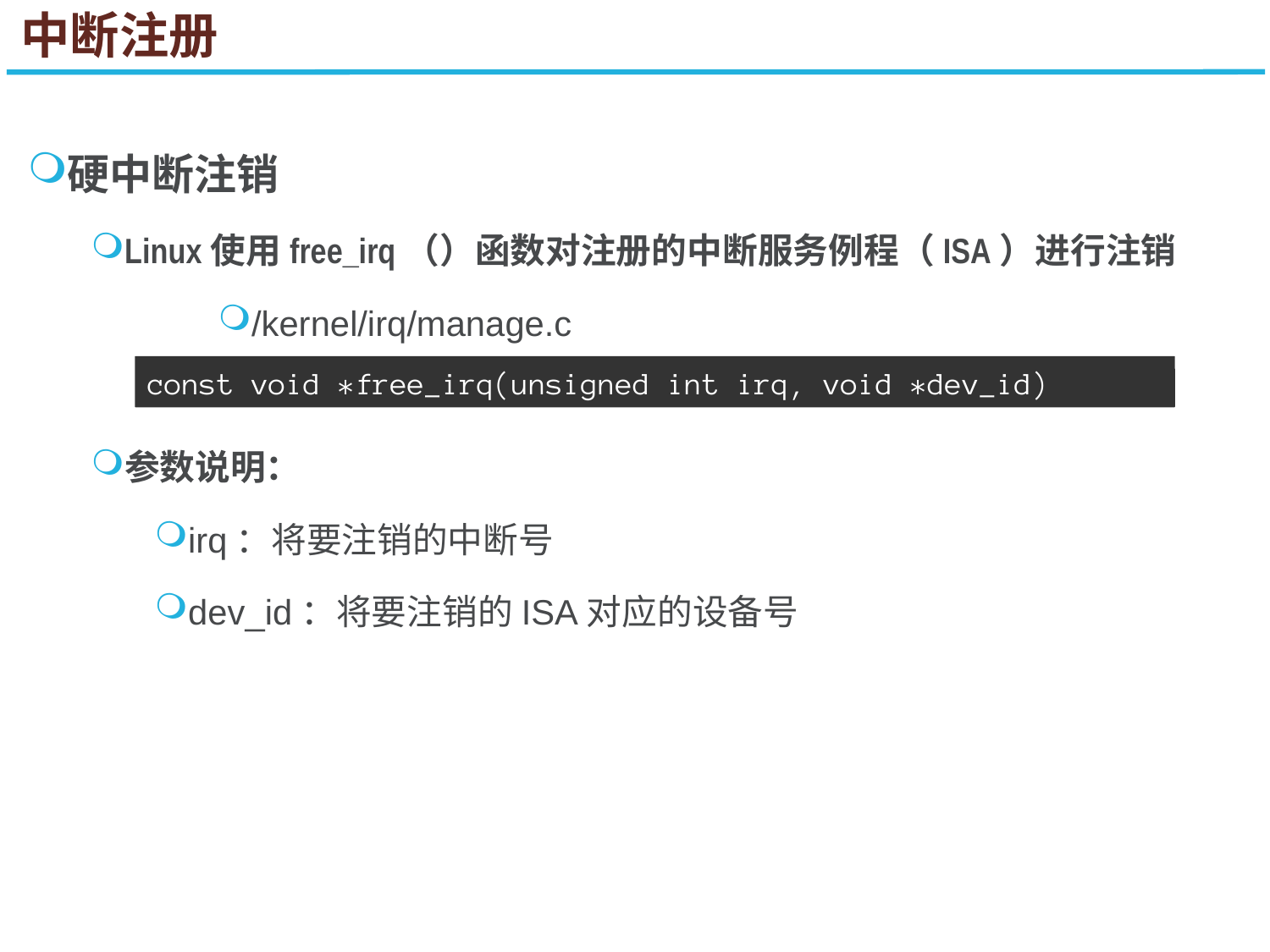

中断注册
硬中断注销
Linux使用free_irq（）函数对注册的中断服务例程（ISA）进行注销
/kernel/irq/manage.c

参数说明：
irq：将要注销的中断号
dev_id：将要注销的ISA对应的设备号

const void *free_irq(unsigned int irq, void *dev_id)